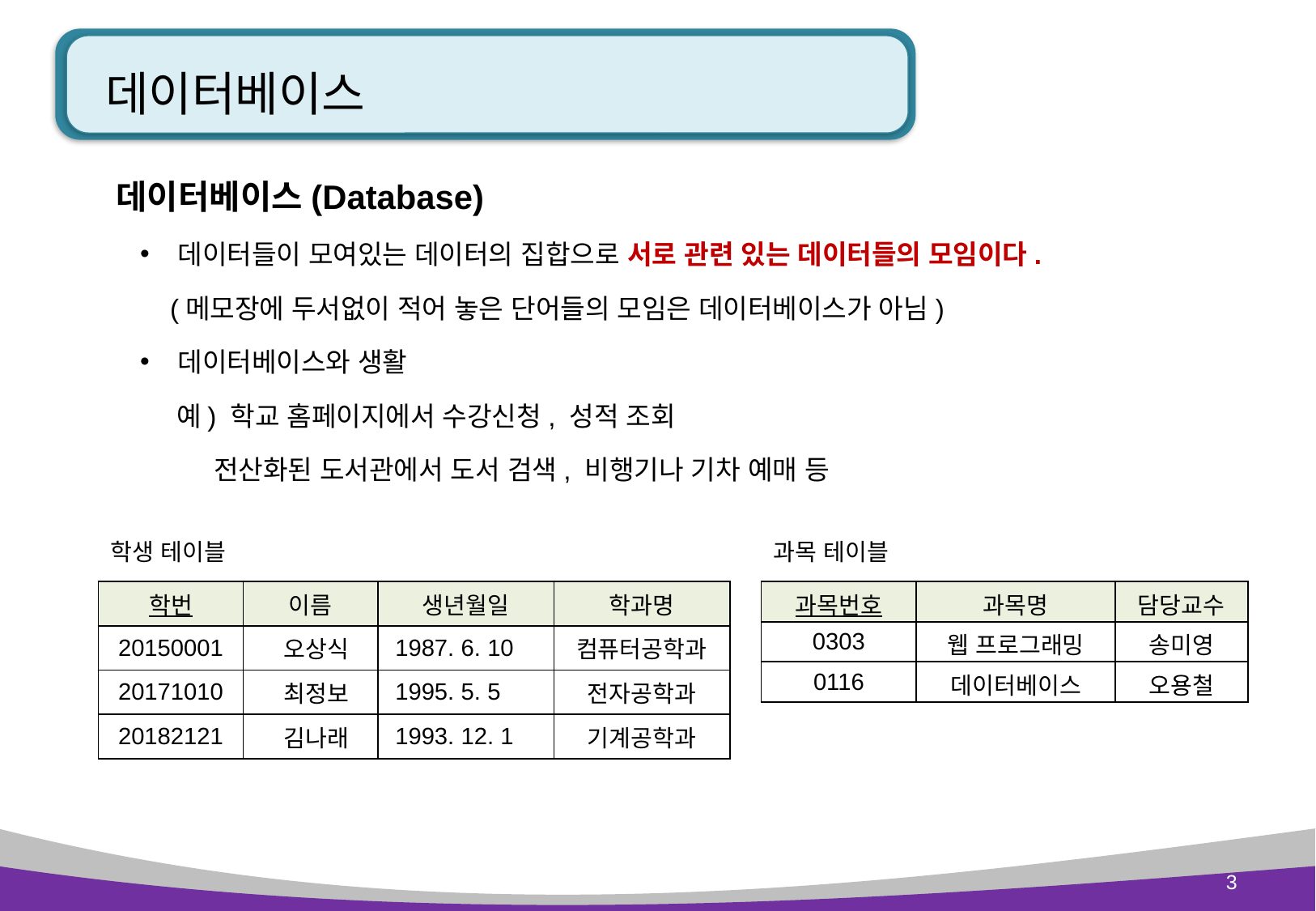

# 데이터베이스
   데이터베이스(Database)
데이터들이 모여있는 데이터의 집합으로 서로 관련 있는 데이터들의 모임이다.
    (메모장에 두서없이 적어 놓은 단어들의 모임은 데이터베이스가 아님)
데이터베이스와 생활
    예) 학교 홈페이지에서 수강신청, 성적 조회
         전산화된 도서관에서 도서 검색, 비행기나 기차 예매 등

학생 테이블
과목 테이블
| 학번 | 이름 | 생년월일 | 학과명 |
| --- | --- | --- | --- |
| 20150001 | 오상식 | 1987. 6. 10 | 컴퓨터공학과 |
| 20171010 | 최정보 | 1995. 5. 5 | 전자공학과 |
| 20182121 | 김나래 | 1993. 12. 1 | 기계공학과 |
| 과목번호 | 과목명 | 담당교수 |
| --- | --- | --- |
| 0303 | 웹 프로그래밍 | 송미영 |
| 0116 | 데이터베이스 | 오용철 |
3